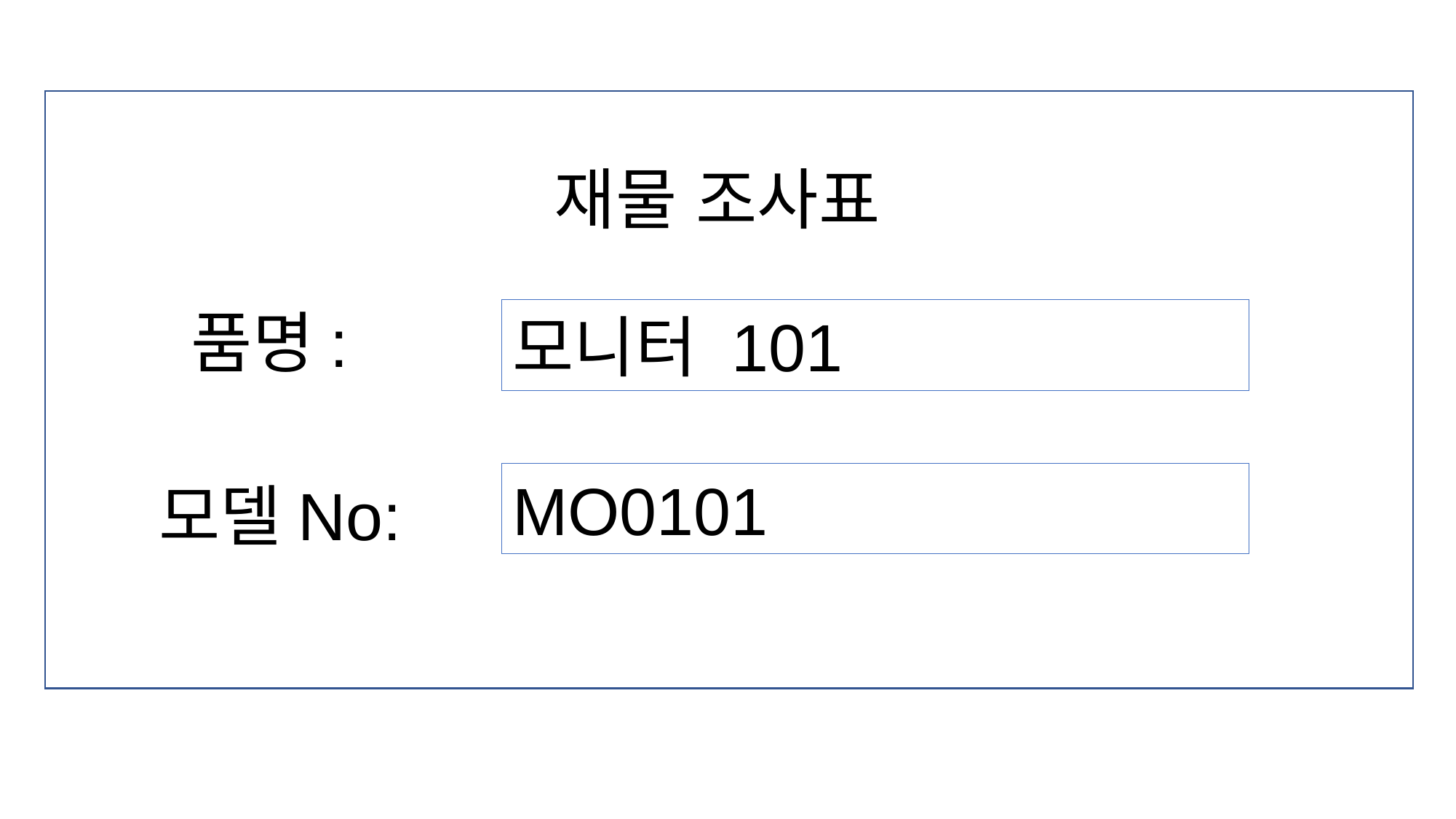

재물 조사표
품명:
모니터 101
MO0101
모델No: